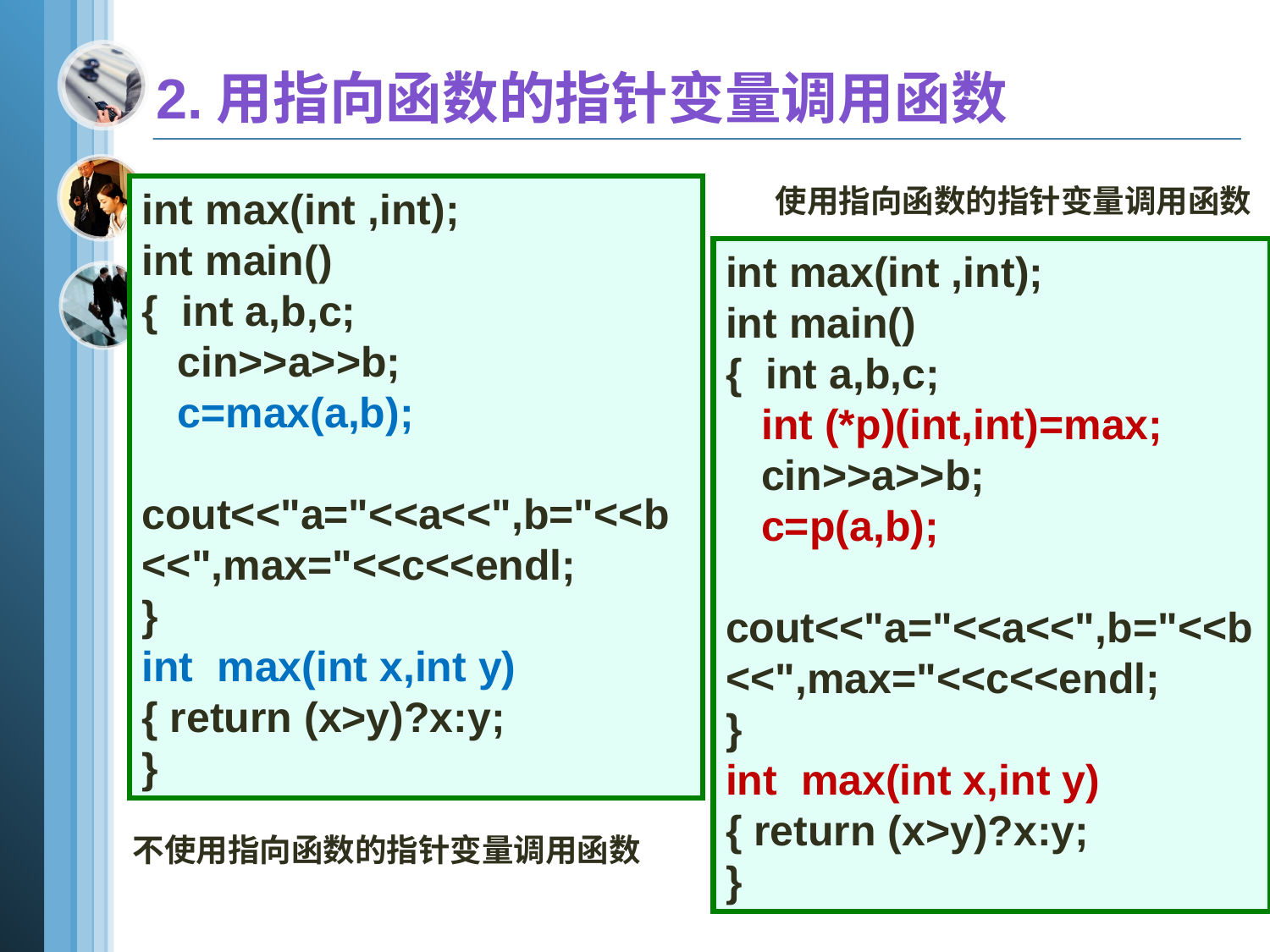

2.用指向函数的指针变量调用函数

使用指向函数的指针变量调用函数
int max(int ,int);
int main()
{  int a,b,c;
   cin>>a>>b;
   c=max(a,b);
   cout<<"a="<<a<<",b="<<b<<",max="<<c<<endl;
}
int  max(int x,int y)
{ return (x>y)?x:y;
}
int max(int ,int);
int main()
{  int a,b,c;
   int (*p)(int,int)=max;
   cin>>a>>b;
   c=p(a,b);
   cout<<"a="<<a<<",b="<<b<<",max="<<c<<endl;
}
int  max(int x,int y)
{ return (x>y)?x:y;
}
不使用指向函数的指针变量调用函数